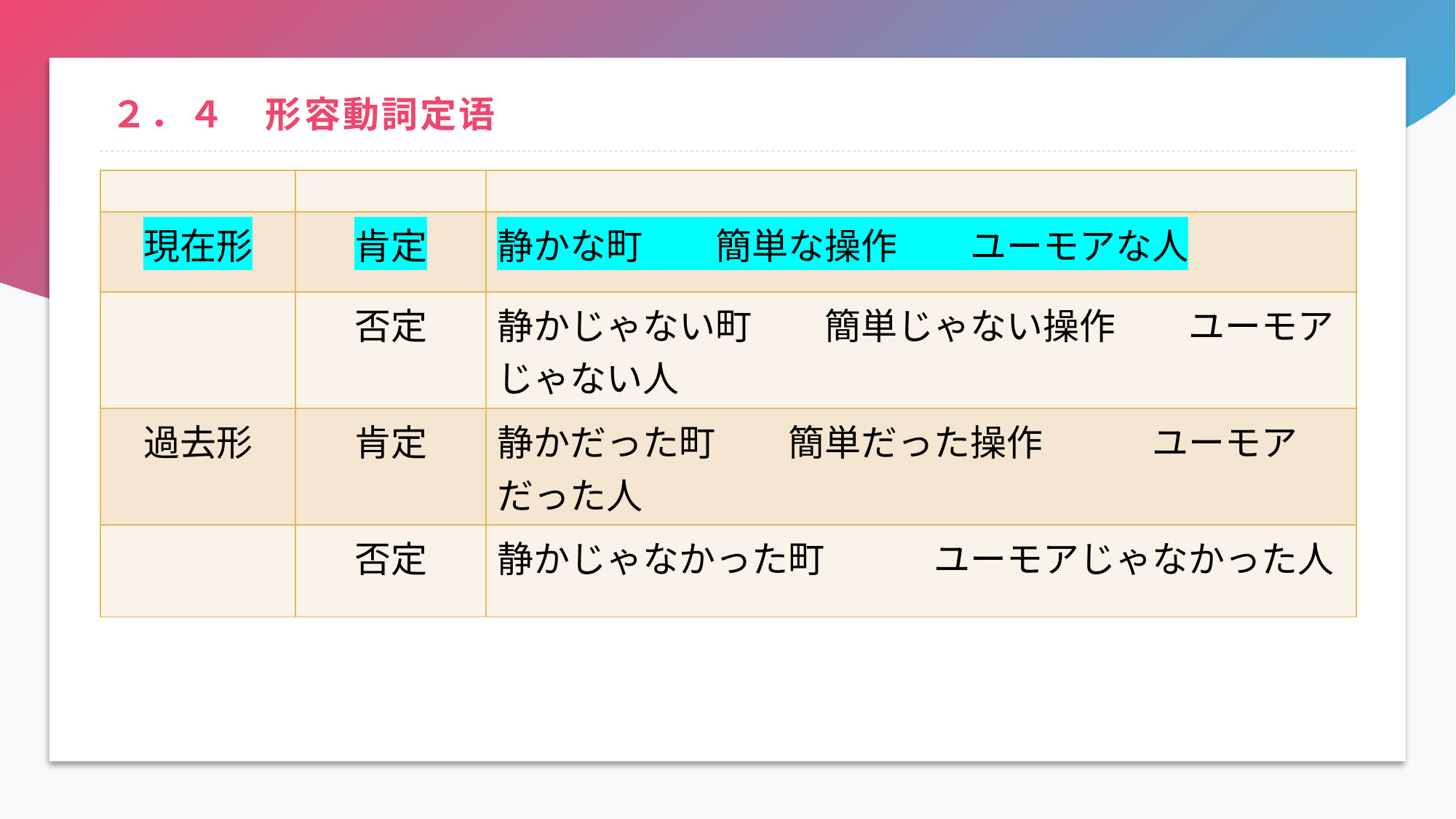

# ２．４　形容動詞定语
|  |  |  |
| --- | --- | --- |
| 現在形 | 肯定 | 静かな町　　簡単な操作　　ユーモアな人 |
|  | 否定 | 静かじゃない町　　簡単じゃない操作　　ユーモアじゃない人 |
| 過去形 | 肯定 | 静かだった町　　簡単だった操作　　　ユーモアだった人 |
|  | 否定 | 静かじゃなかった町　　　ユーモアじゃなかった人 |